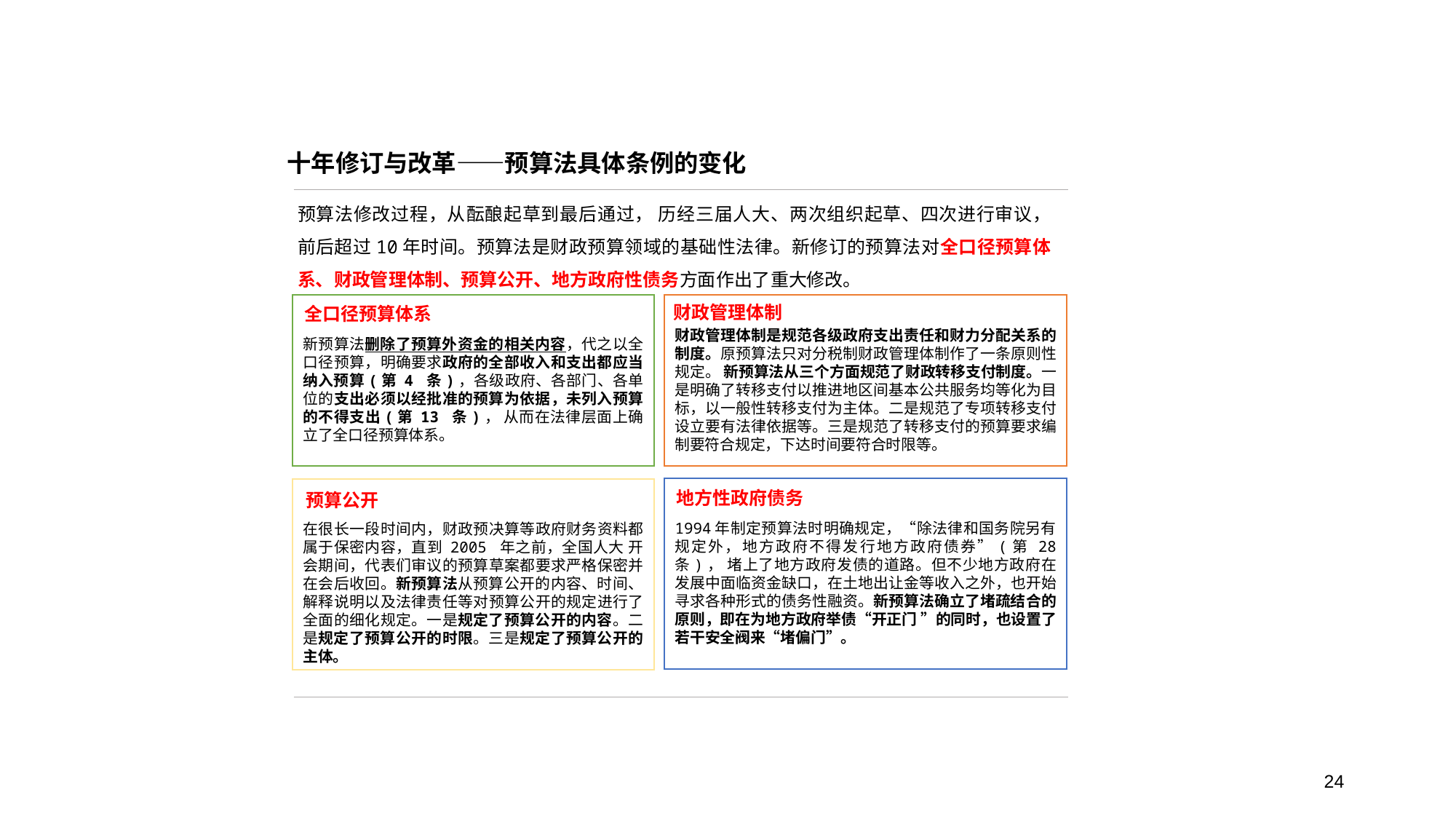

十年修订与改革——预算法具体条例的变化
预算法修改过程，从酝酿起草到最后通过， 历经三届人大、两次组织起草、四次进行审议， 前后超过10年时间。预算法是财政预算领域的基础性法律。新修订的预算法对全口径预算体系、财政管理体制、预算公开、地方政府性债务方面作出了重大修改。

新预算法删除了预算外资金的相关内容，代之以全口径预算，明确要求政府的全部收入和支出都应当纳入预算(第 4 条)，各级政府、各部门、各单位的支出必须以经批准的预算为依据，未列入预算的不得支出(第 13 条)， 从而在法律层面上确立了全口径预算体系。

财政管理体制是规范各级政府支出责任和财力分配关系的制度。原预算法只对分税制财政管理体制作了一条原则性规定。 新预算法从三个方面规范了财政转移支付制度。一是明确了转移支付以推进地区间基本公共服务均等化为目标，以一般性转移支付为主体。二是规范了专项转移支付设立要有法律依据等。三是规范了转移支付的预算要求编制要符合规定，下达时间要符合时限等。
财政管理体制
全口径预算体系

1994年制定预算法时明确规定，“除法律和国务院另有规定外，地方政府不得发行地方政府债券”(第 28 条)， 堵上了地方政府发债的道路。但不少地方政府在发展中面临资金缺口，在土地出让金等收入之外，也开始寻求各种形式的债务性融资。新预算法确立了堵疏结合的原则，即在为地方政府举债“开正门 ”的同时，也设置了若干安全阀来“堵偏门”。

在很长一段时间内，财政预决算等政府财务资料都属于保密内容，直到 2005 年之前，全国人大 开会期间，代表们审议的预算草案都要求严格保密并在会后收回。新预算法从预算公开的内容、时间、解释说明以及法律责任等对预算公开的规定进行了全面的细化规定。一是规定了预算公开的内容。二 是规定了预算公开的时限。三是规定了预算公开的主体。
地方性政府债务
预算公开

24